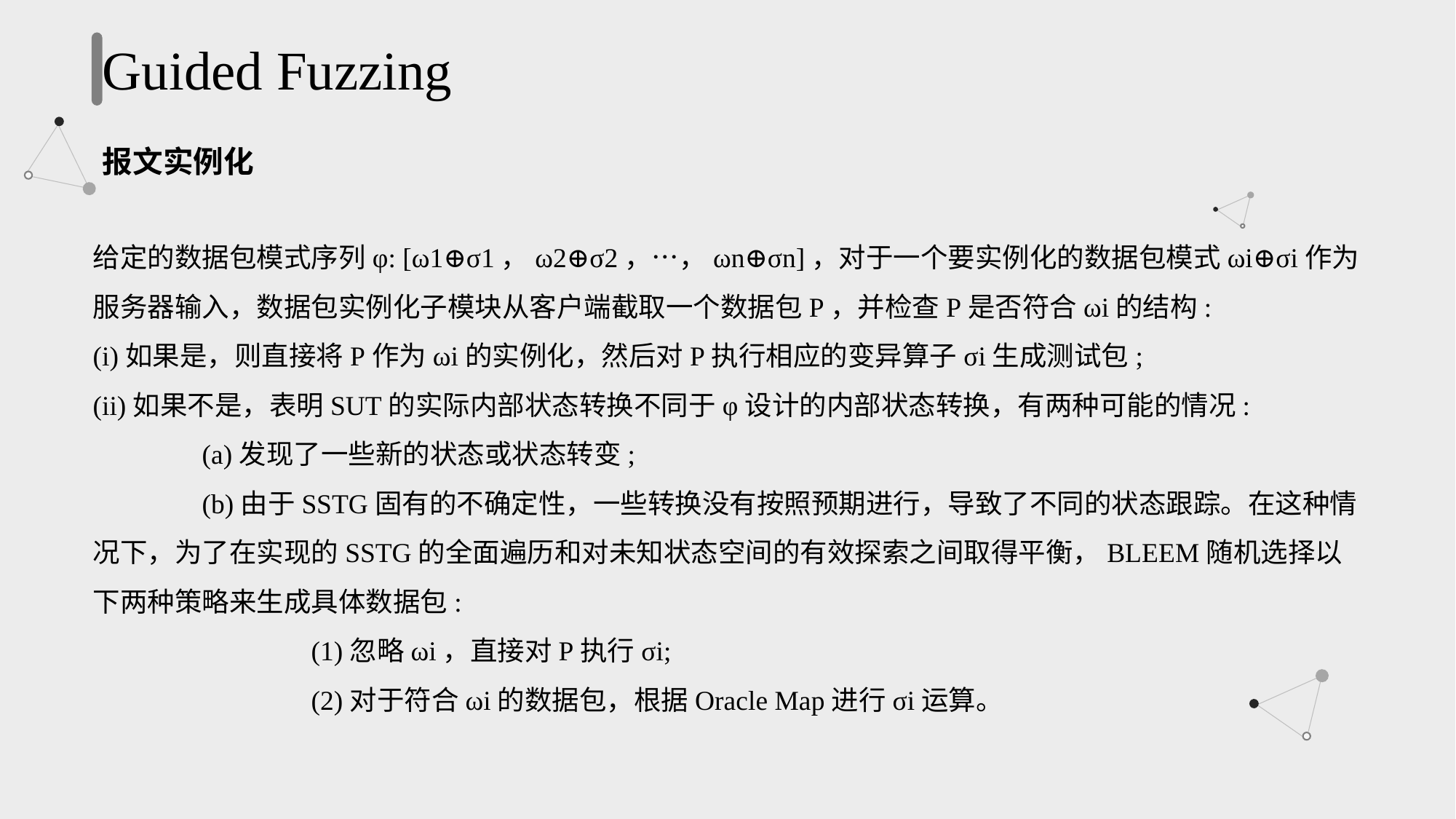

Guided Fuzzing

报文实例化

给定的数据包模式序列φ: [ω1⊕σ1，ω2⊕σ2，…，ωn⊕σn]，对于一个要实例化的数据包模式ωi⊕σi作为服务器输入，数据包实例化子模块从客户端截取一个数据包P，并检查P是否符合ωi的结构:
(i)如果是，则直接将P作为ωi的实例化，然后对P执行相应的变异算子σi生成测试包;
(ii)如果不是，表明SUT的实际内部状态转换不同于φ设计的内部状态转换，有两种可能的情况:
	(a)发现了一些新的状态或状态转变;
	(b)由于SSTG固有的不确定性，一些转换没有按照预期进行，导致了不同的状态跟踪。在这种情况下，为了在实现的SSTG的全面遍历和对未知状态空间的有效探索之间取得平衡，BLEEM随机选择以下两种策略来生成具体数据包:
		(1)忽略ωi，直接对P执行σi;
		(2)对于符合ωi的数据包，根据Oracle Map进行σi运算。